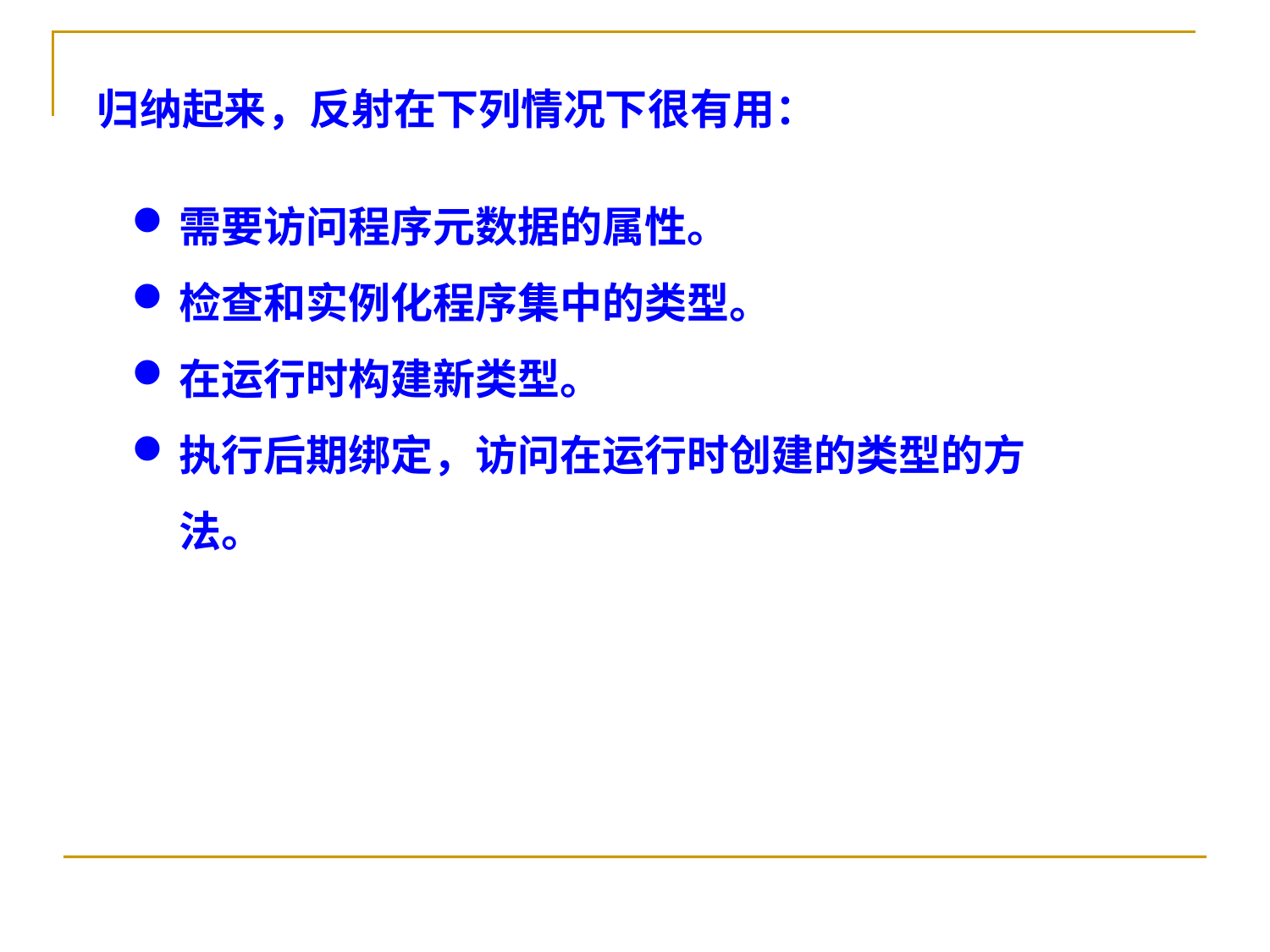

归纳起来，反射在下列情况下很有用：
需要访问程序元数据的属性。
检查和实例化程序集中的类型。
在运行时构建新类型。
执行后期绑定，访问在运行时创建的类型的方法。